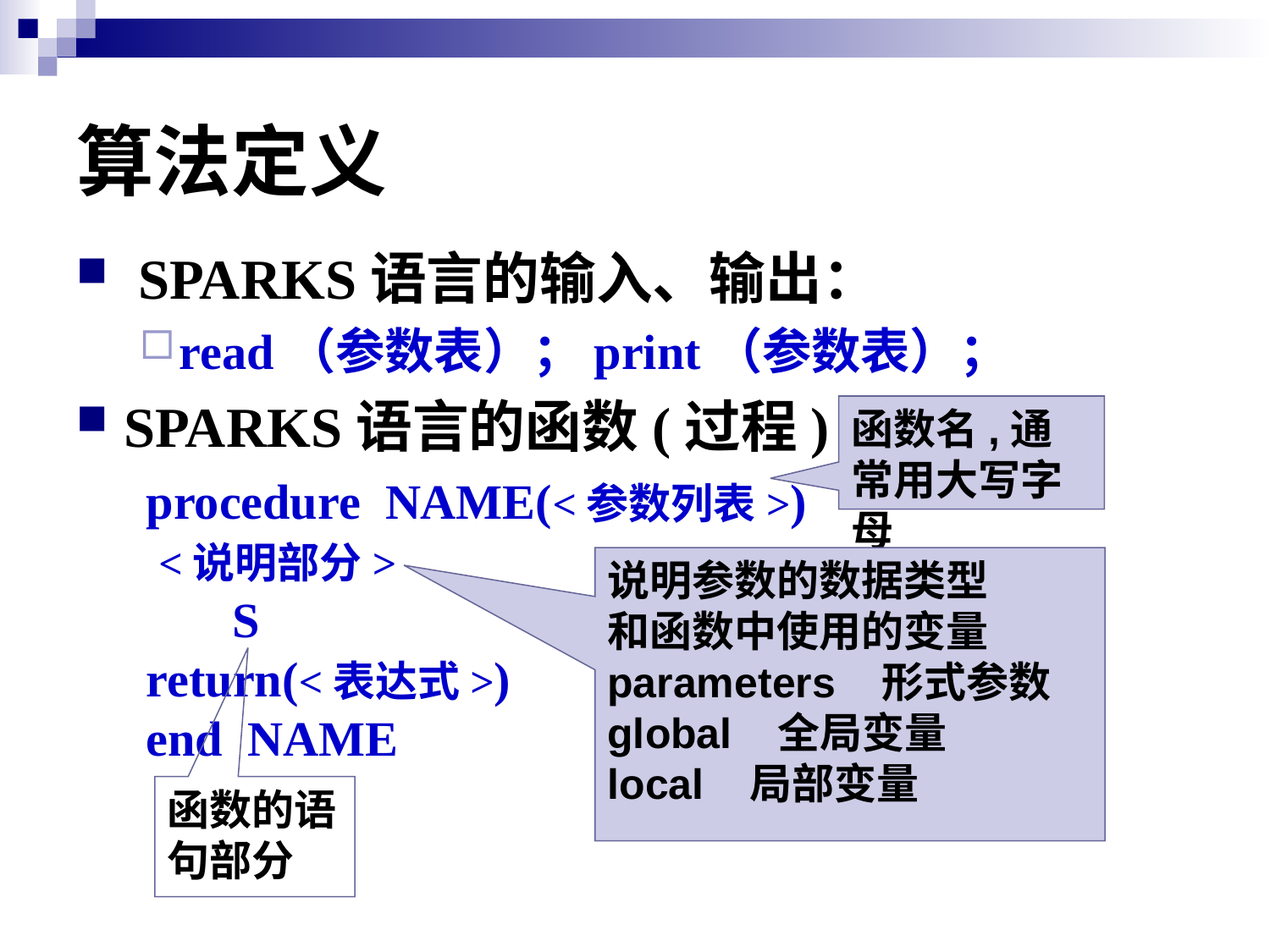

# 算法定义
 SPARKS语言的输入、输出：
read（参数表）；print（参数表）；
SPARKS语言的函数(过程)

函数名,通常用大写字母
procedure  NAME(<参数列表>)
 <说明部分>
       S
return(<表达式>)
end  NAME
说明参数的数据类型
和函数中使用的变量
parameters   形式参数
global   全局变量
local   局部变量
函数的语句部分